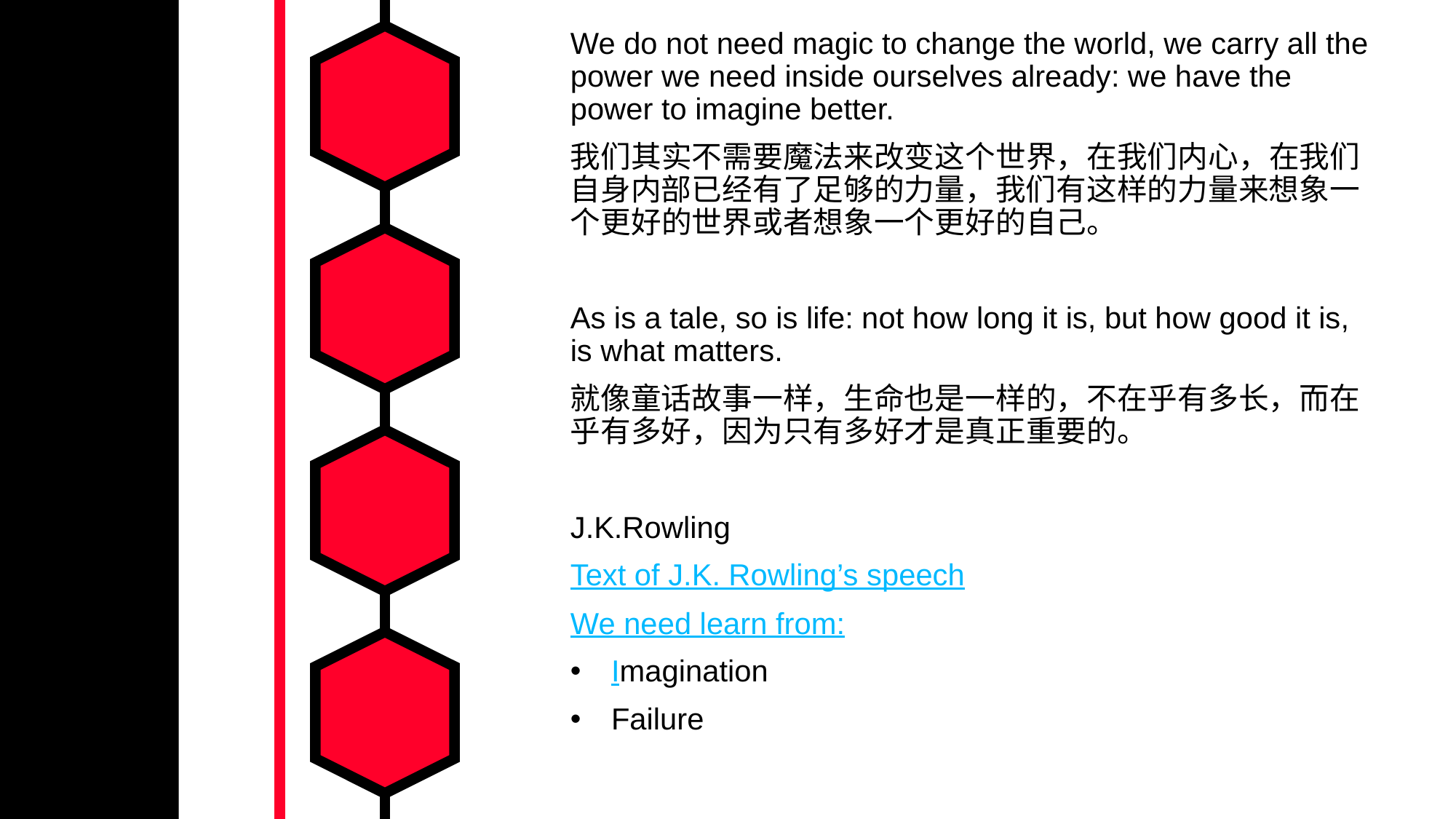

#
We do not need magic to change the world, we carry all the power we need inside ourselves already: we have the power to imagine better.
我们其实不需要魔法来改变这个世界，在我们内心，在我们自身内部已经有了足够的力量，我们有这样的力量来想象一个更好的世界或者想象一个更好的自己。

As is a tale, so is life: not how long it is, but how good it is, is what matters.
就像童话故事一样，生命也是一样的，不在乎有多长，而在乎有多好，因为只有多好才是真正重要的。

J.K.Rowling
Text of J.K. Rowling’s speech
We need learn from:
Imagination
Failure